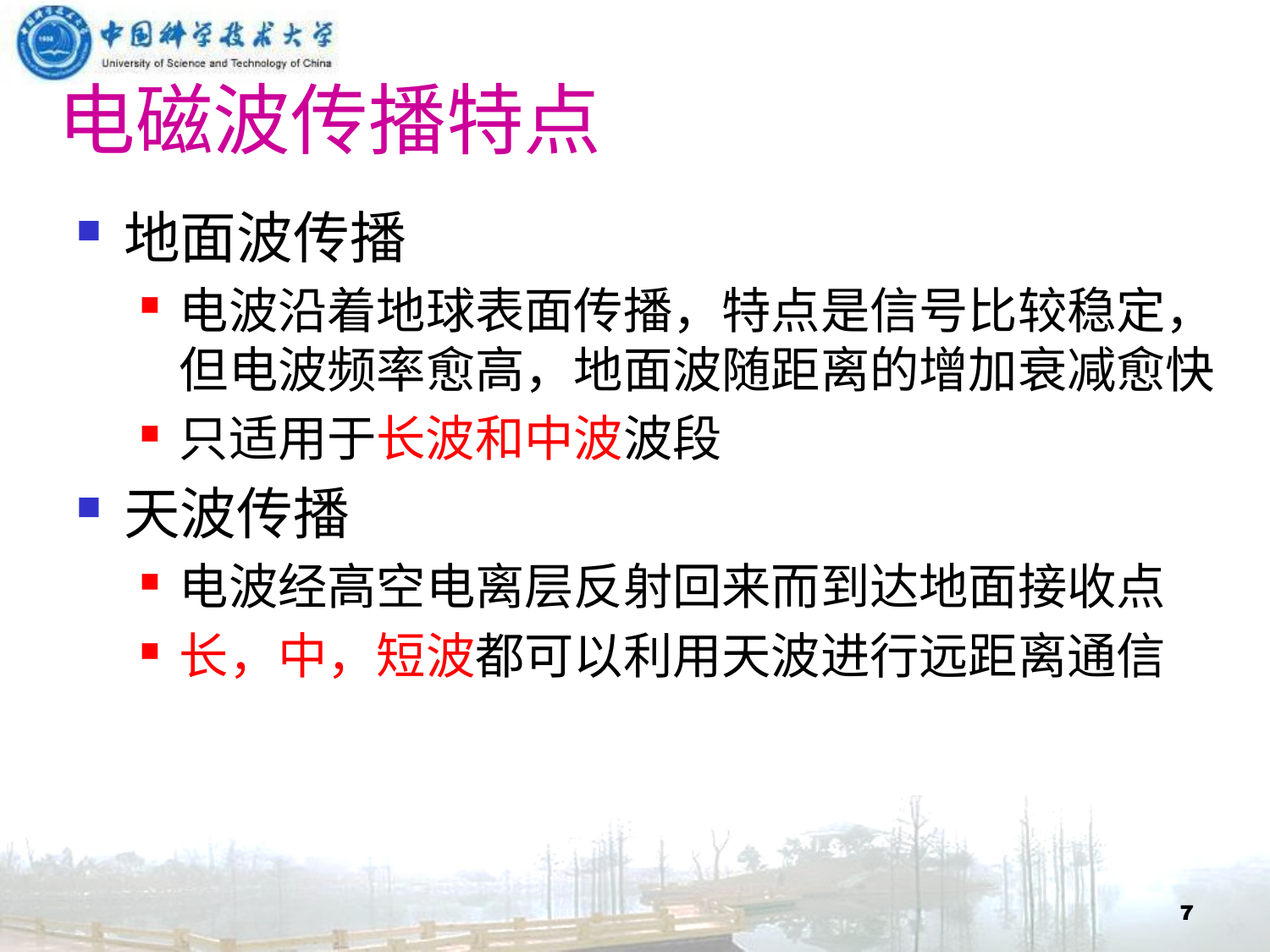

#
电磁波传播特点
地面波传播
电波沿着地球表面传播，特点是信号比较稳定，但电波频率愈高，地面波随距离的增加衰减愈快
只适用于长波和中波波段
天波传播
电波经高空电离层反射回来而到达地面接收点
长，中，短波都可以利用天波进行远距离通信
7